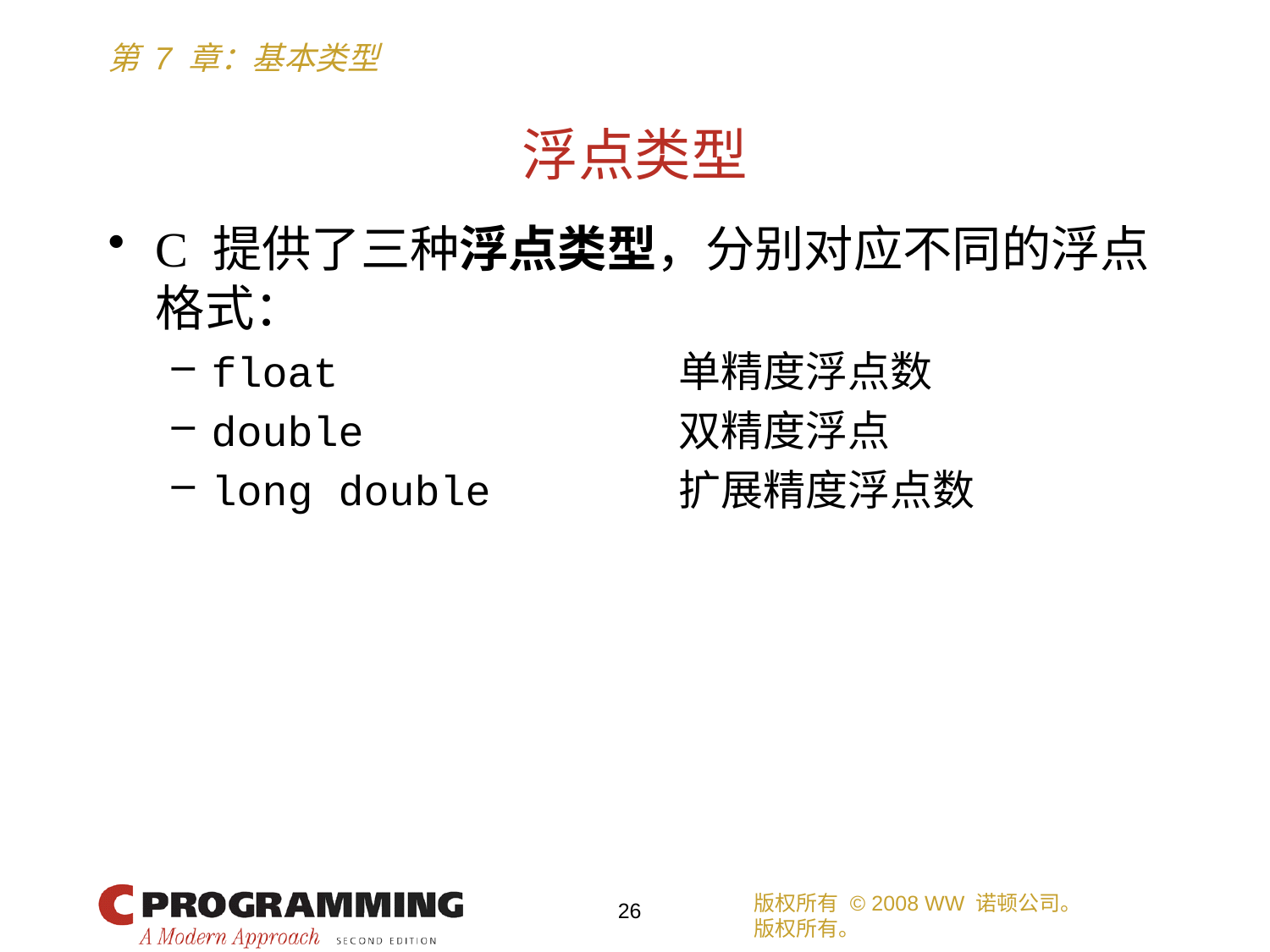

# 浮点类型
C 提供了三种浮点类型，分别对应不同的浮点格式：
float             单精度浮点数
double                          双精度浮点
long double       扩展精度浮点数

版权所有 © 2008 WW 诺顿公司。
版权所有。
26